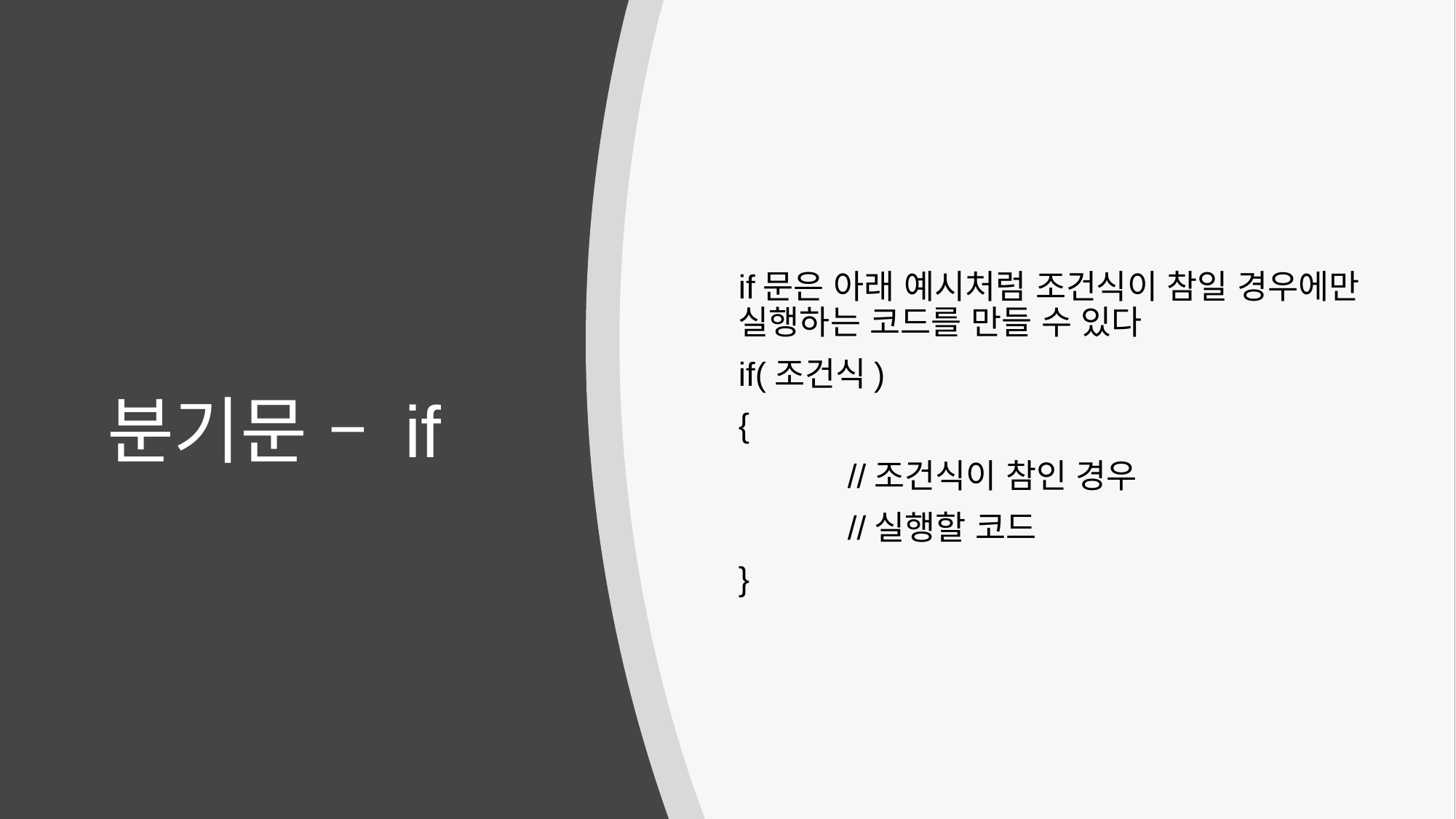

if문은 아래 예시처럼 조건식이 참일 경우에만 실행하는 코드를 만들 수 있다
if(조건식)
{
	//조건식이 참인 경우
	//실행할 코드
}
# 분기문 – if